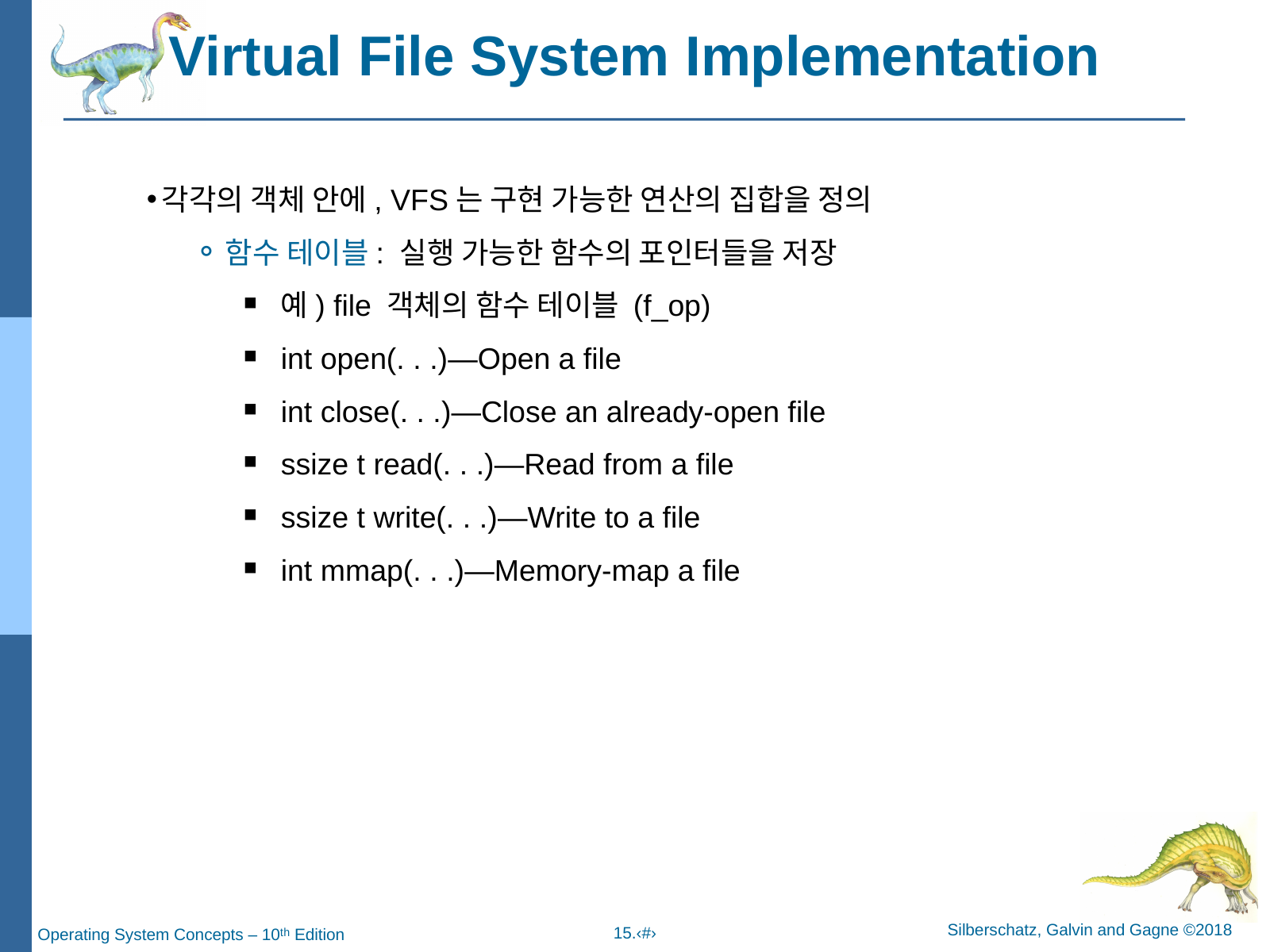

Virtual File System Implementation

각각의 객체 안에, VFS는 구현 가능한 연산의 집합을 정의
함수 테이블: 실행 가능한 함수의 포인터들을 저장
예) file 객체의 함수 테이블 (f_op)
int open(. . .)—Open a file
int close(. . .)—Close an already-open file
ssize t read(. . .)—Read from a file
ssize t write(. . .)—Write to a file
int mmap(. . .)—Memory-map a file

Silberschatz, Galvin and Gagne ©2018
15.‹#›
Operating System Concepts – 10ᵗʰ Edition